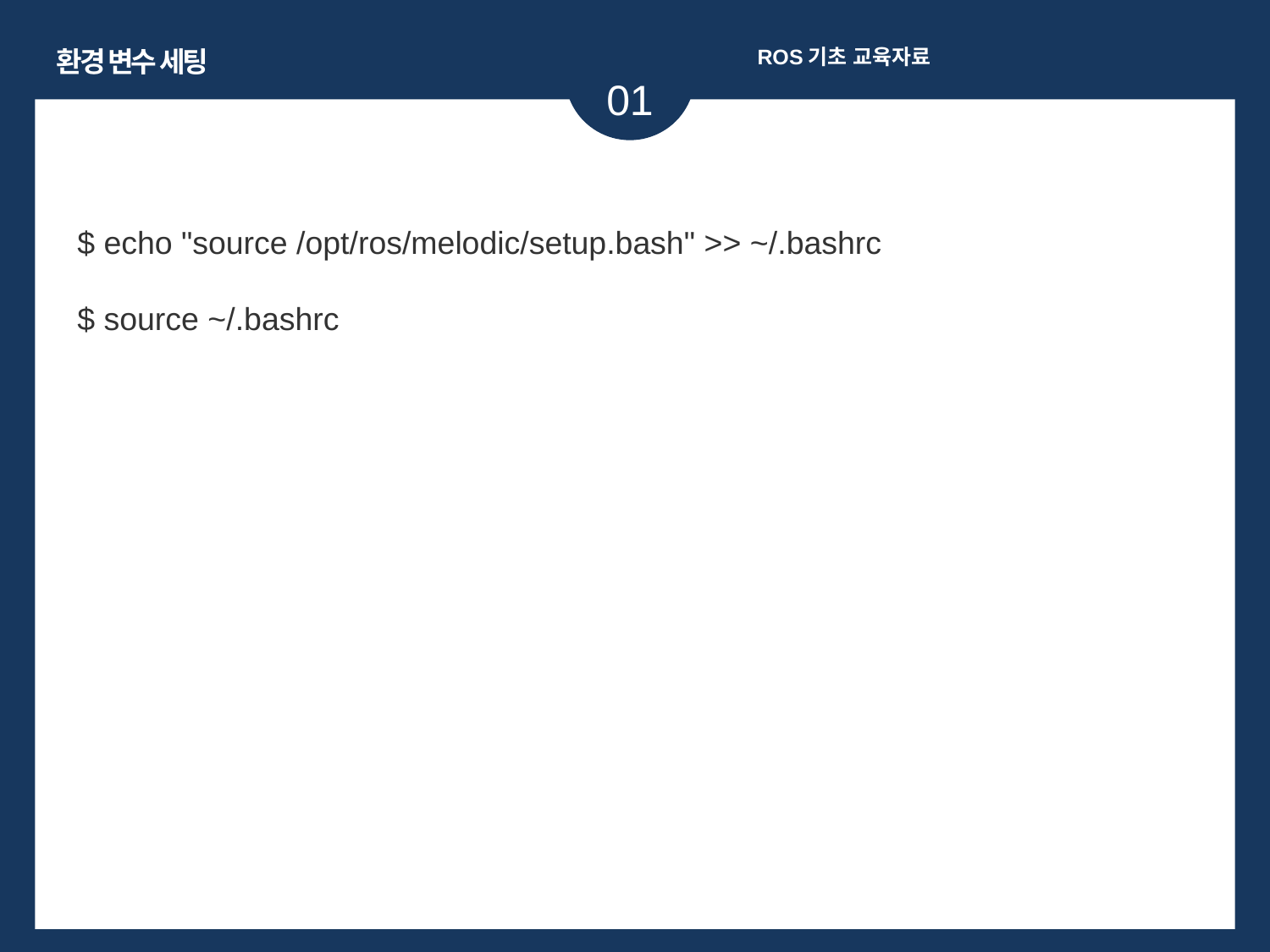

환경 변수 세팅
ROS기초 교육자료
01

$ echo "source /opt/ros/melodic/setup.bash" >> ~/.bashrc

$ source ~/.bashrc